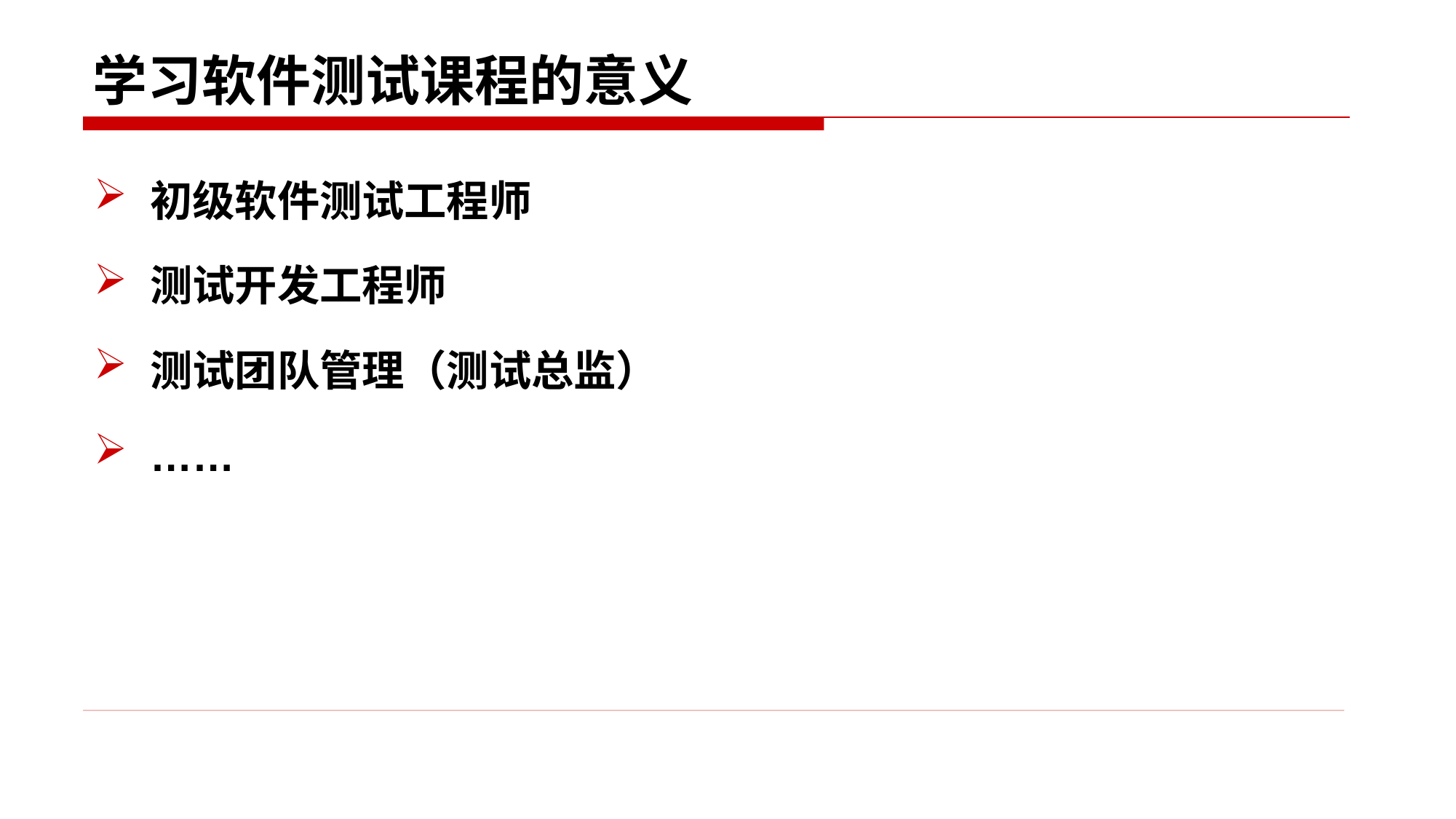

# 学习软件测试课程的意义
初级软件测试工程师
测试开发工程师
测试团队管理（测试总监）
……